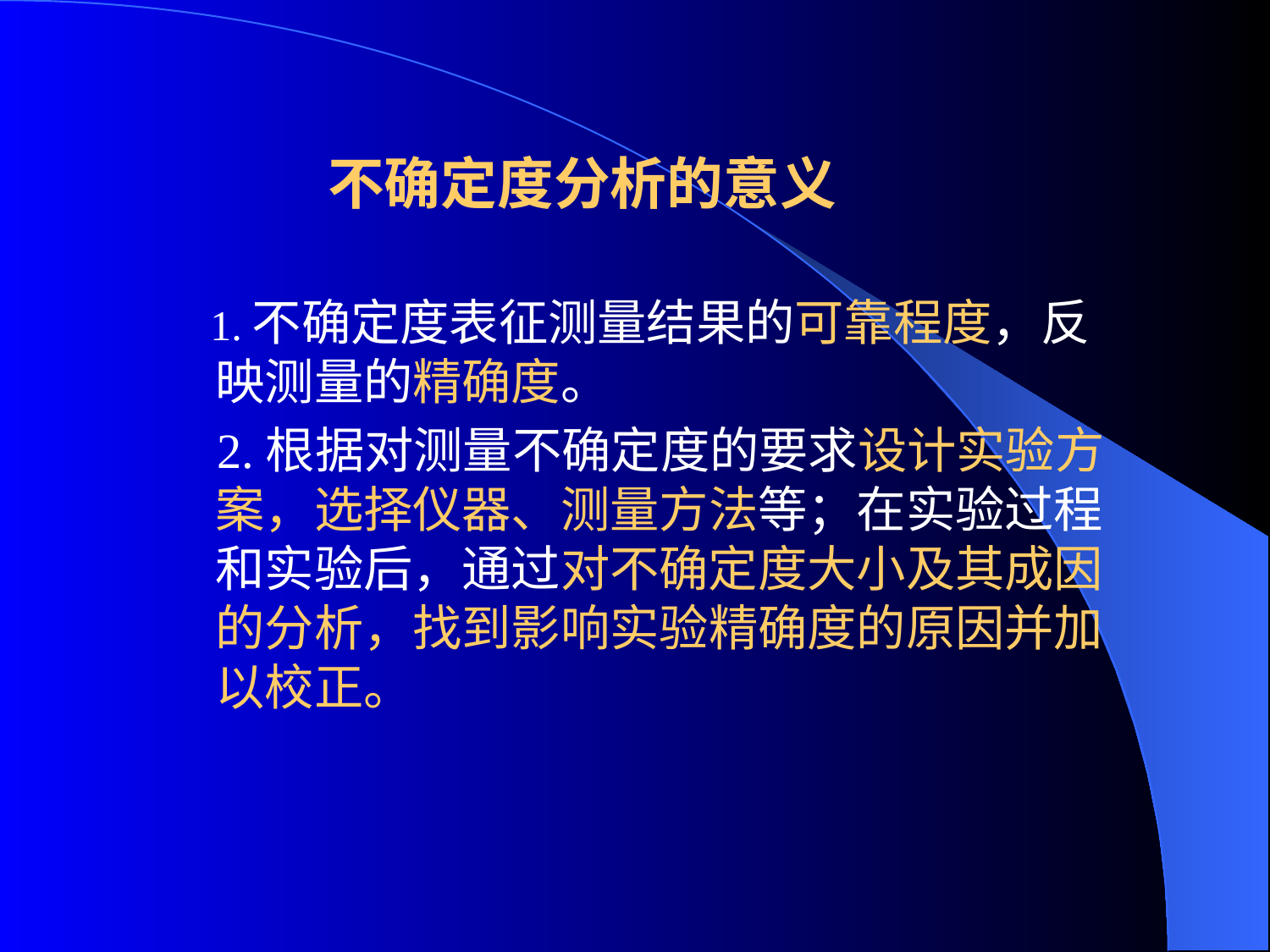

不确定度分析的意义
    1.不确定度表征测量结果的可靠程度，反映测量的精确度。
    2.根据对测量不确定度的要求设计实验方案，选择仪器、测量方法等；在实验过程和实验后，通过对不确定度大小及其成因的分析，找到影响实验精确度的原因并加以校正。